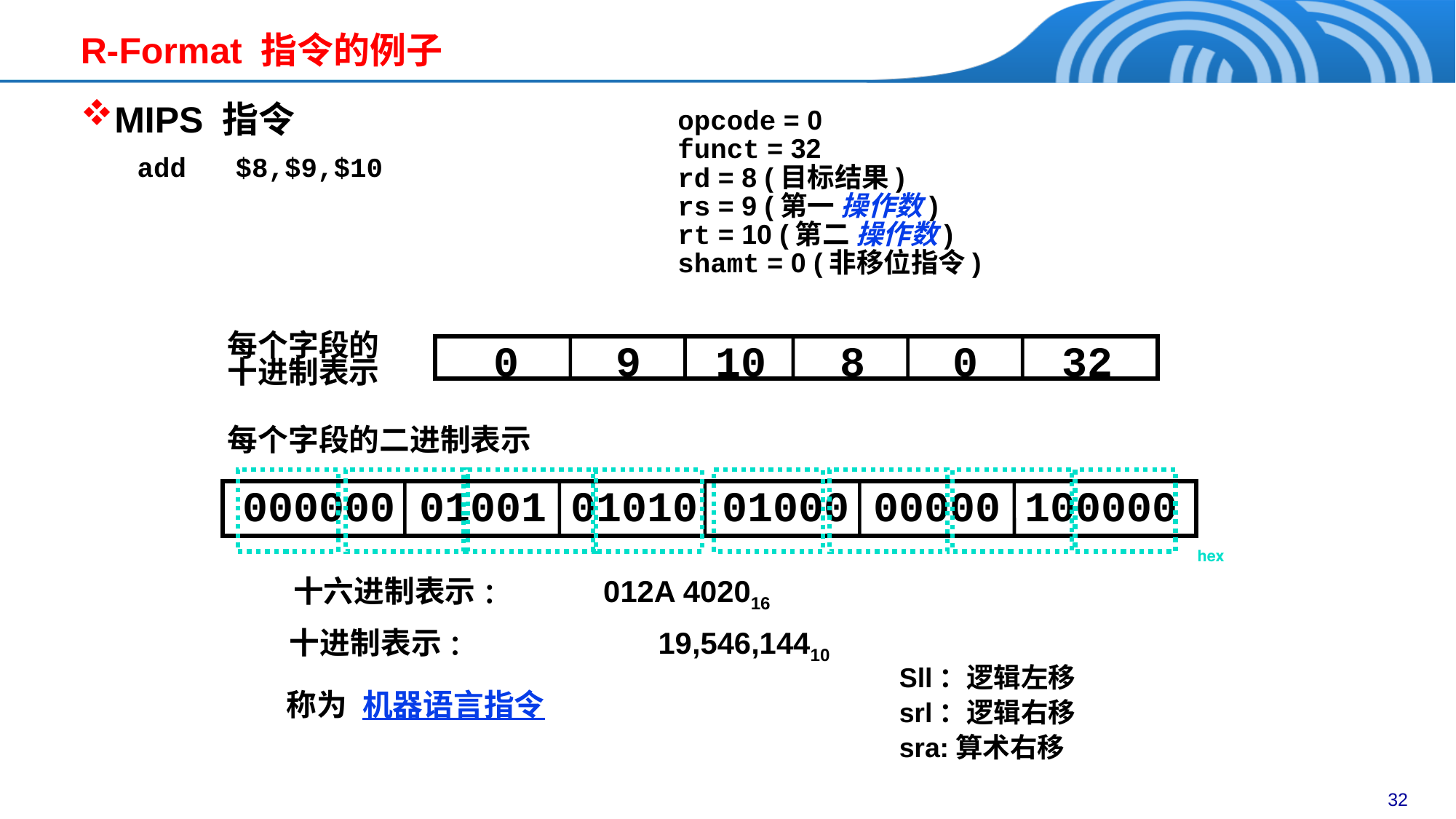

R-Format 指令的例子
MIPS 指令

add   $8,$9,$10

opcode = 0
funct = 32
rd = 8 (目标结果)
rs = 9 (第一 操作数)
rt = 10 (第二 操作数)
shamt = 0 (非移位指令)
每个字段的十进制表示

0
9
10
8
0
32

每个字段的二进制表示

hex

000000
01001
01010
01000
00000
100000

十六进制表示: 	       012A 402016
十进制表示:               19,546,14410
Sll：逻辑左移
srl：逻辑右移
sra:算术右移

称为 机器语言指令